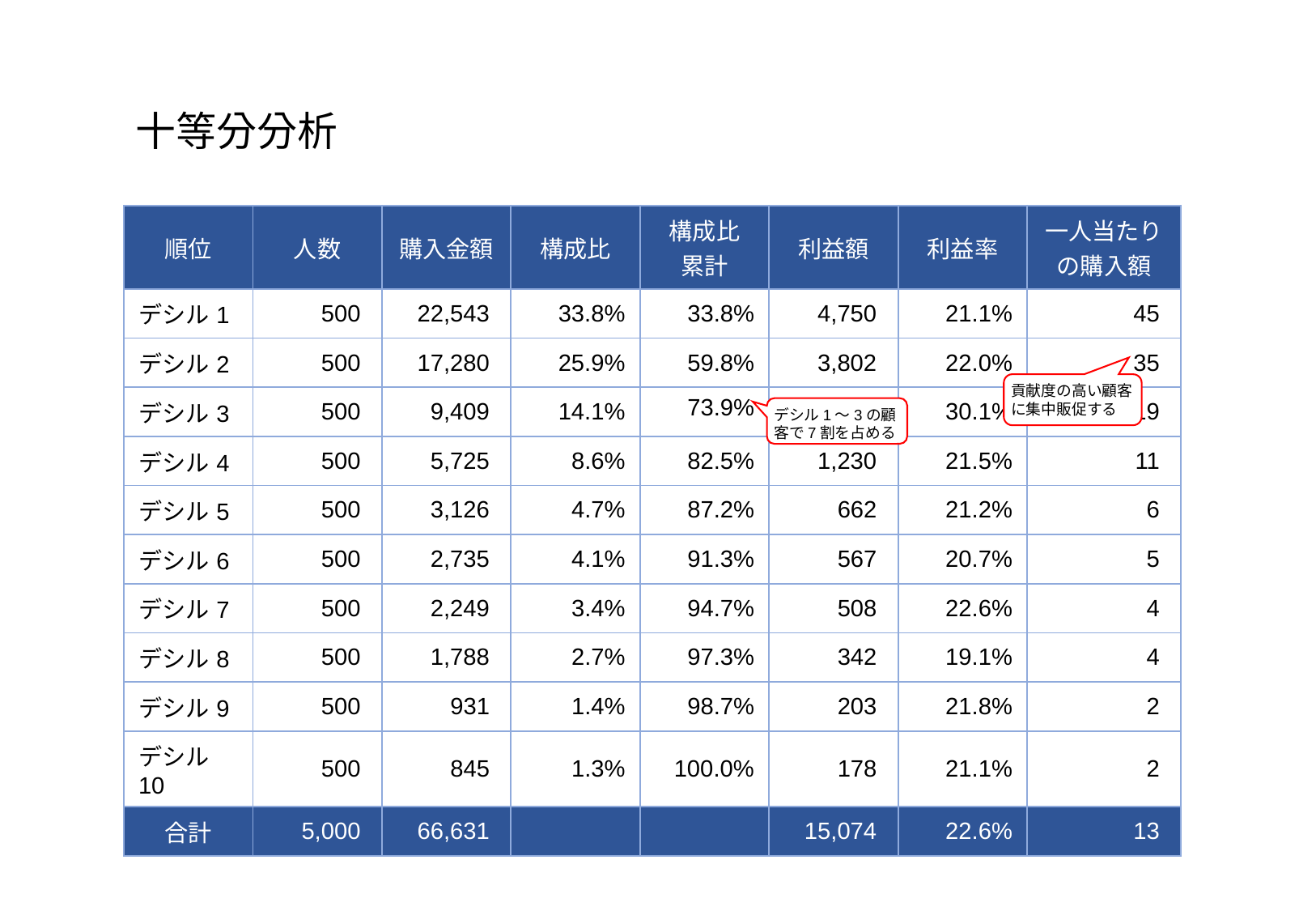

十等分分析
| 順位 | 人数 | 購入金額 | 構成比 | 構成比 累計 | 利益額 | 利益率 | 一人当たり の購入額 |
| --- | --- | --- | --- | --- | --- | --- | --- |
| デシル1 | 500 | 22,543 | 33.8% | 33.8% | 4,750 | 21.1% | 45 |
| デシル2 | 500 | 17,280 | 25.9% | 59.8% | 3,802 | 22.0% | 35 |
| デシル3 | 500 | 9,409 | 14.1% | 73.9% | 2,832 | 30.1% | 19 |
| デシル4 | 500 | 5,725 | 8.6% | 82.5% | 1,230 | 21.5% | 11 |
| デシル5 | 500 | 3,126 | 4.7% | 87.2% | 662 | 21.2% | 6 |
| デシル6 | 500 | 2,735 | 4.1% | 91.3% | 567 | 20.7% | 5 |
| デシル7 | 500 | 2,249 | 3.4% | 94.7% | 508 | 22.6% | 4 |
| デシル8 | 500 | 1,788 | 2.7% | 97.3% | 342 | 19.1% | 4 |
| デシル9 | 500 | 931 | 1.4% | 98.7% | 203 | 21.8% | 2 |
| デシル10 | 500 | 845 | 1.3% | 100.0% | 178 | 21.1% | 2 |
| 合計 | 5,000 | 66,631 |  |  | 15,074 | 22.6% | 13 |
貢献度の高い顧客に集中販促する
デシル1～3の顧客で7割を占める